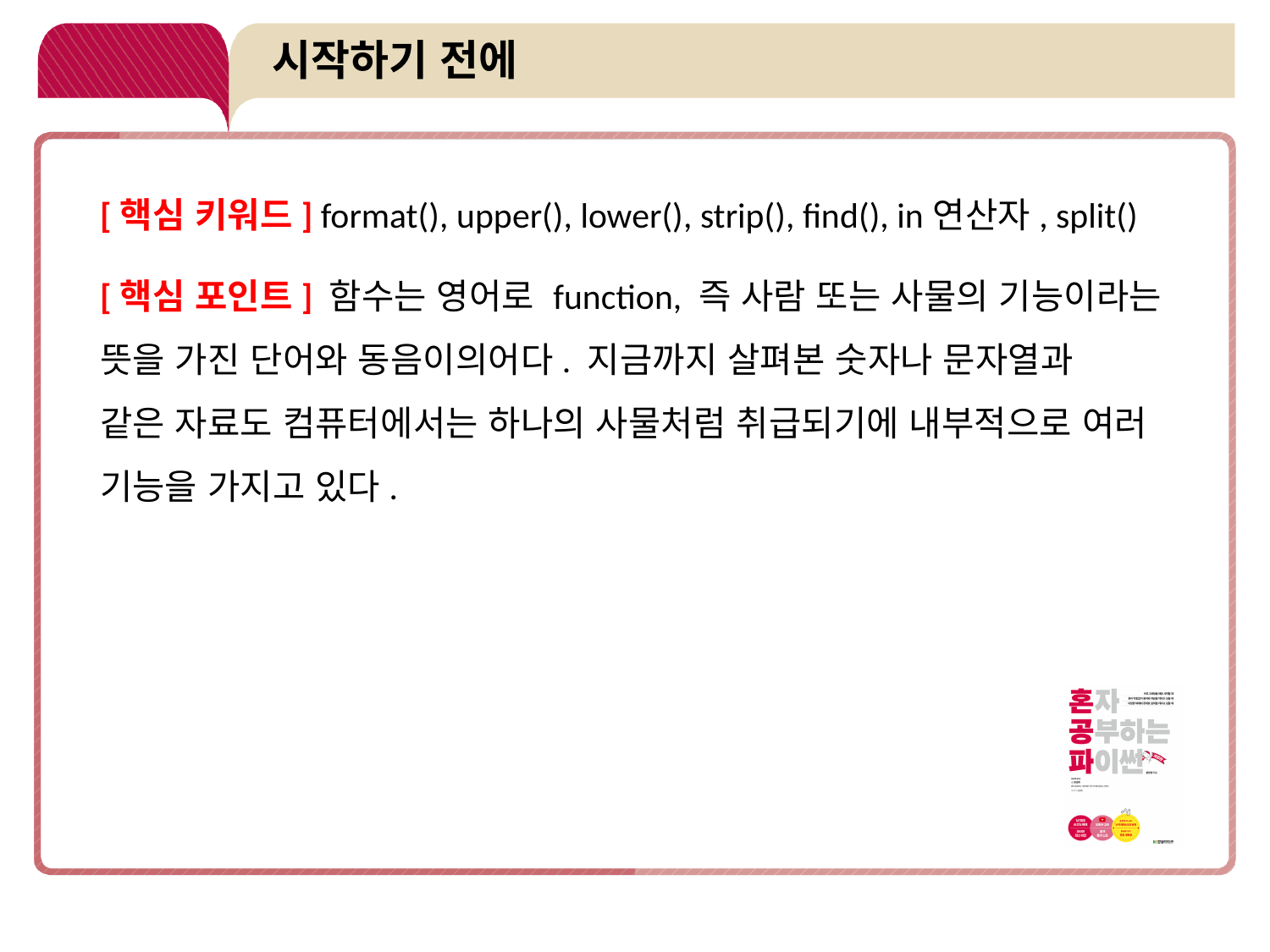

# 시작하기 전에
[핵심 키워드] format(), upper(), lower(), strip(), find(), in연산자, split()
[핵심 포인트] 함수는 영어로 function, 즉 사람 또는 사물의 기능이라는 뜻을 가진 단어와 동음이의어다. 지금까지 살펴본 숫자나 문자열과
같은 자료도 컴퓨터에서는 하나의 사물처럼 취급되기에 내부적으로 여러 기능을 가지고 있다.